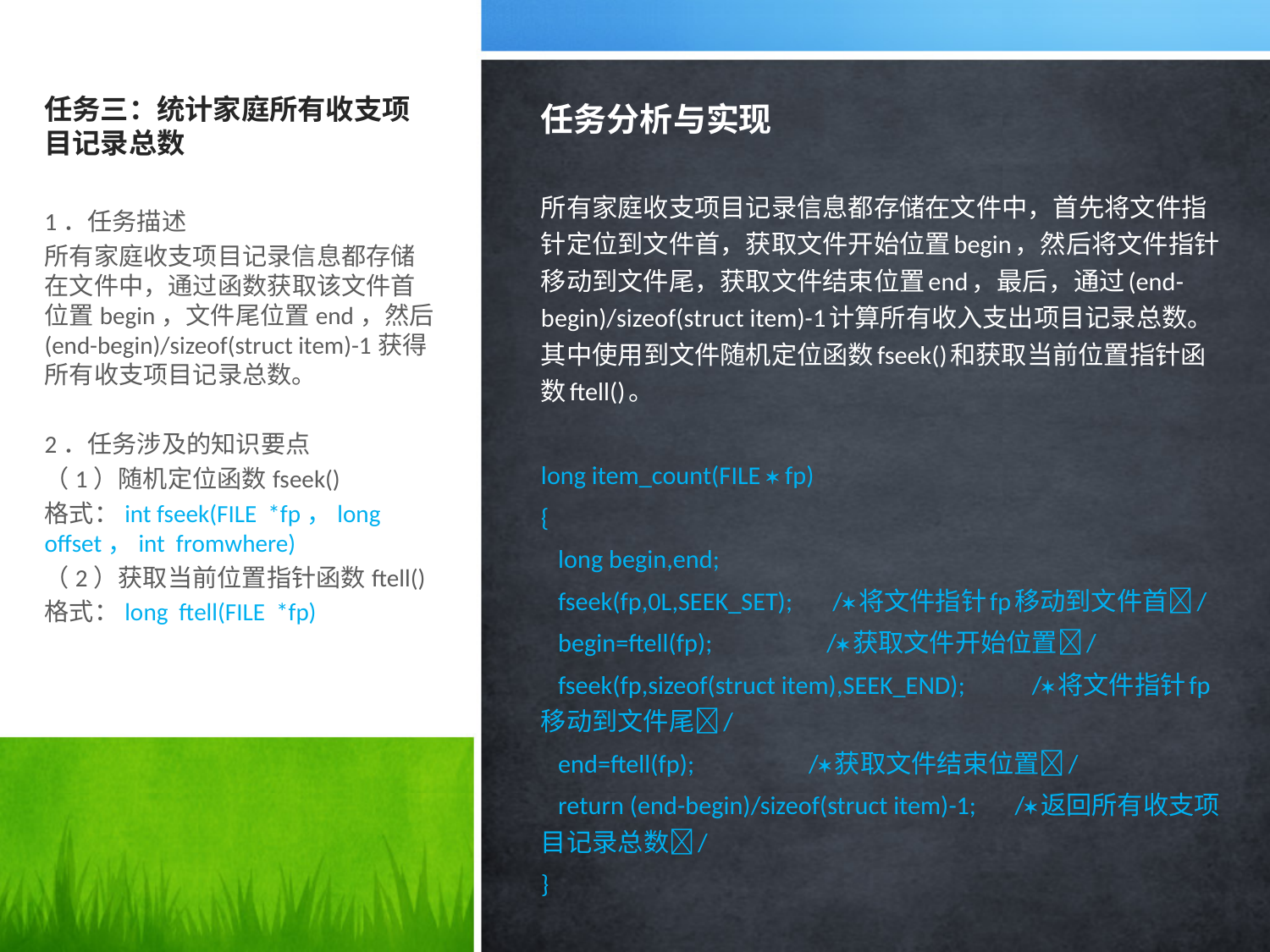

# 任务三：统计家庭所有收支项目记录总数
任务分析与实现

所有家庭收支项目记录信息都存储在文件中，首先将文件指针定位到文件首，获取文件开始位置begin，然后将文件指针移动到文件尾，获取文件结束位置end，最后，通过(end-begin)/sizeof(struct item)-1计算所有收入支出项目记录总数。其中使用到文件随机定位函数fseek()和获取当前位置指针函数ftell()。

long item_count(FILE ∗ fp)
{
   long begin,end;
   fseek(fp,0L,SEEK_SET);       /∗将文件指针fp移动到文件首∗/
   begin=ftell(fp);                    /∗获取文件开始位置∗/
   fseek(fp,sizeof(struct item),SEEK_END);				     /∗将文件指针fp移动到文件尾∗/
   end=ftell(fp);                    /∗获取文件结束位置∗/
   return (end-begin)/sizeof(struct item)-1;				  /∗返回所有收支项目记录总数∗/
}

1．任务描述
所有家庭收支项目记录信息都存储在文件中，通过函数获取该文件首位置begin，文件尾位置end，然后(end-begin)/sizeof(struct item)-1获得所有收支项目记录总数。

2．任务涉及的知识要点
（1）随机定位函数fseek()
格式：int fseek(FILE  *fp，long  offset，int  fromwhere)
（2）获取当前位置指针函数ftell()
格式：long  ftell(FILE  *fp)